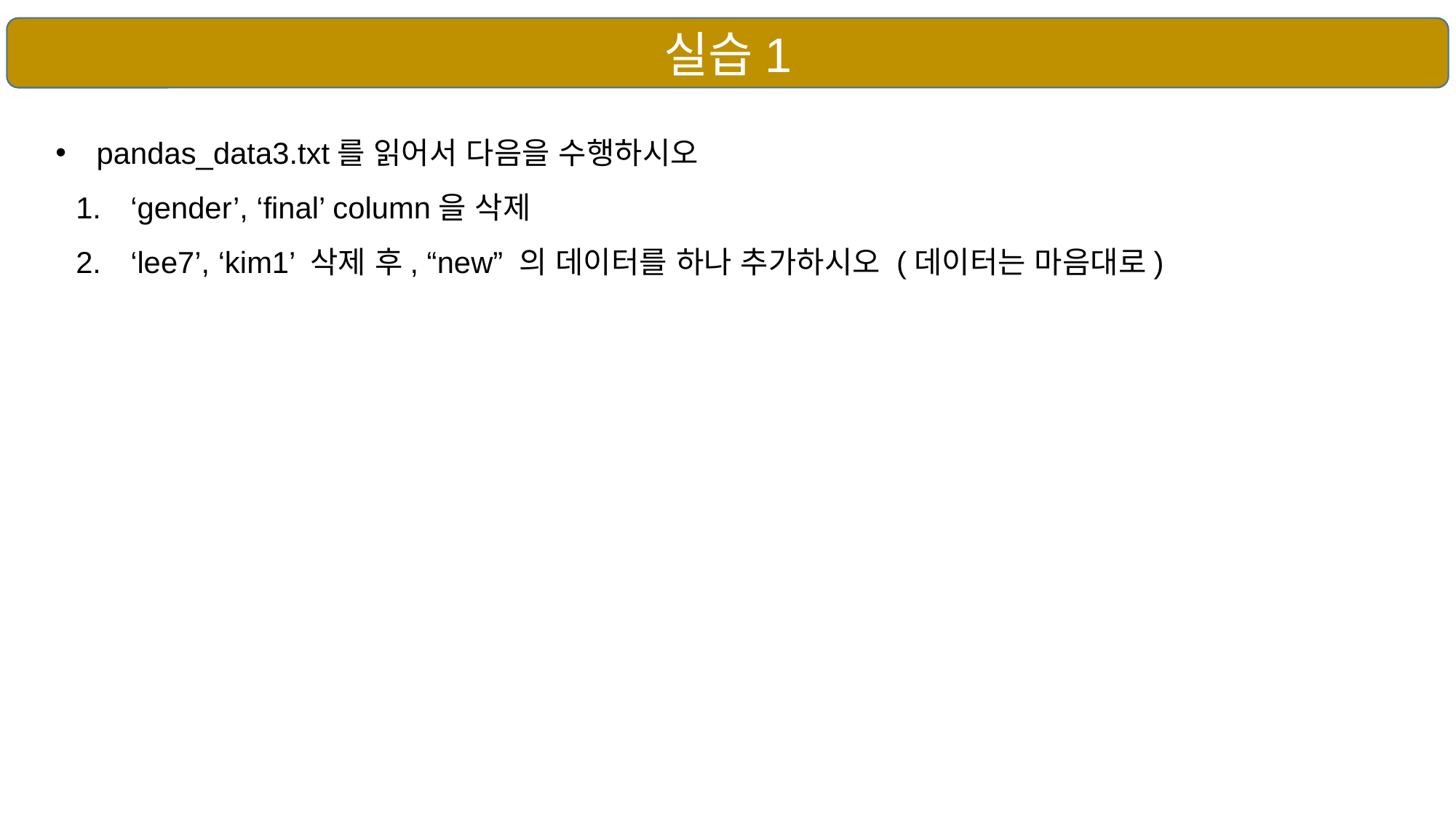

실습1
pandas_data3.txt를 읽어서 다음을 수행하시오
‘gender’, ‘final’ column을 삭제
‘lee7’, ‘kim1’ 삭제 후, “new” 의 데이터를 하나 추가하시오 (데이터는 마음대로)